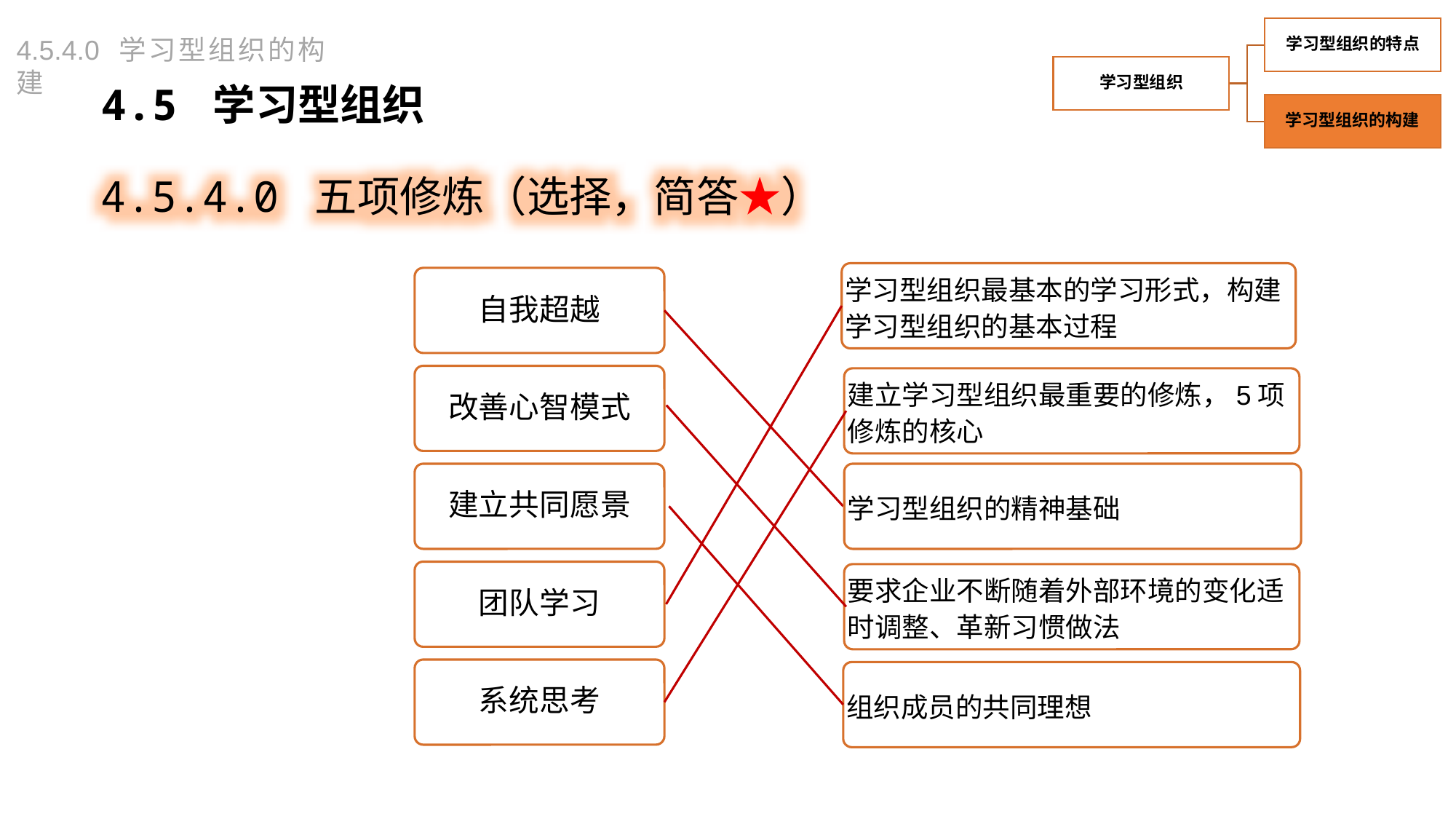

学习型组织
学习型组织的特点
学习型组织的构建
4.5.4.0 学习型组织的构建
4.5 学习型组织
4.5.4.0 五项修炼（选择，简答★）

学习型组织最基本的学习形式，构建学习型组织的基本过程

自我超越

改善心智模式

建立学习型组织最重要的修炼，5项修炼的核心

建立共同愿景

学习型组织的精神基础

团队学习

要求企业不断随着外部环境的变化适时调整、革新习惯做法

系统思考

组织成员的共同理想